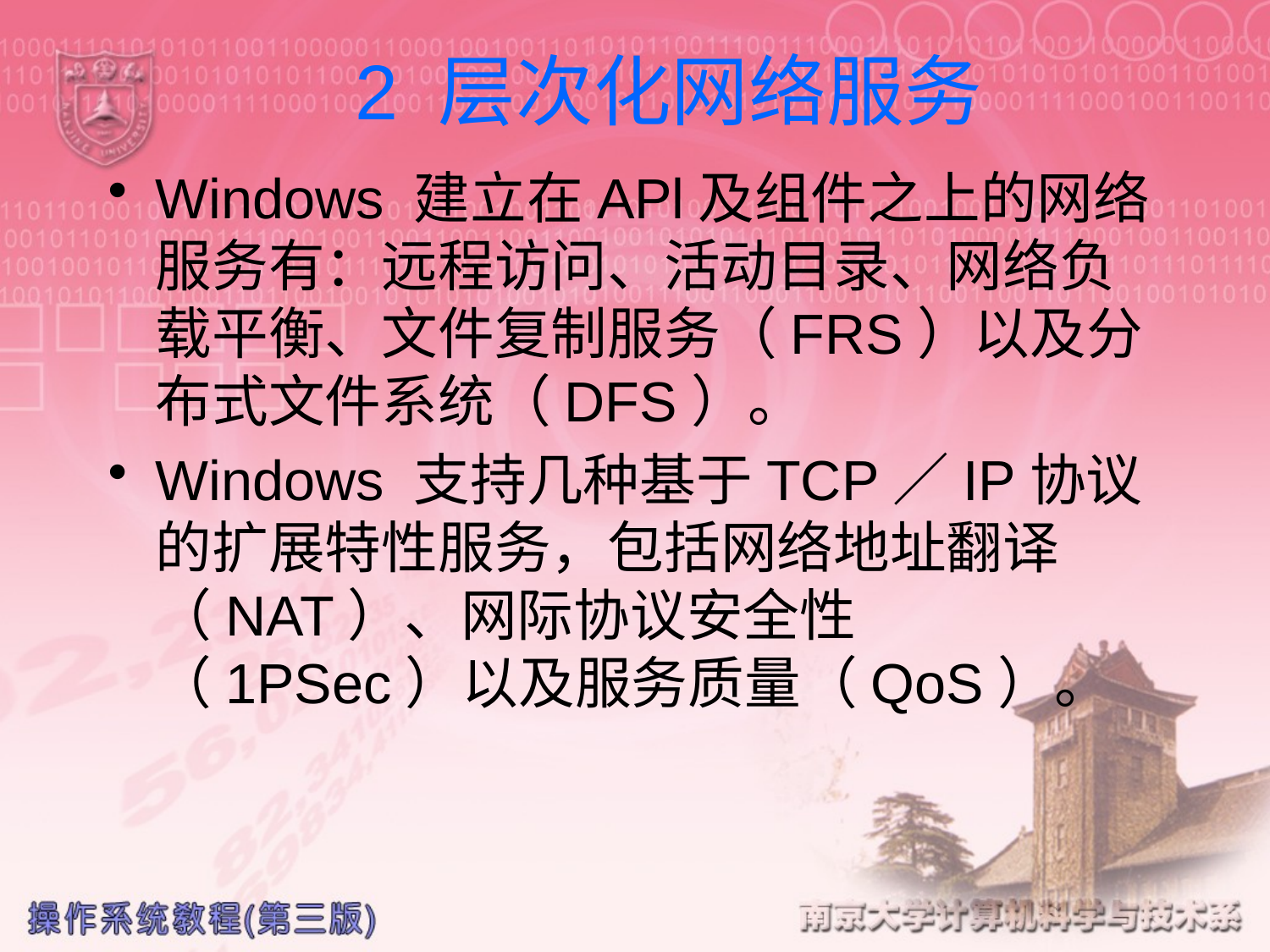

# 2 层次化网络服务
Windows 建立在APl及组件之上的网络服务有：远程访问、活动目录、网络负载平衡、文件复制服务（FRS）以及分布式文件系统（DFS）。
Windows 支持几种基于TCP／IP协议的扩展特性服务，包括网络地址翻译（NAT）、网际协议安全性（1PSec）以及服务质量（QoS）。